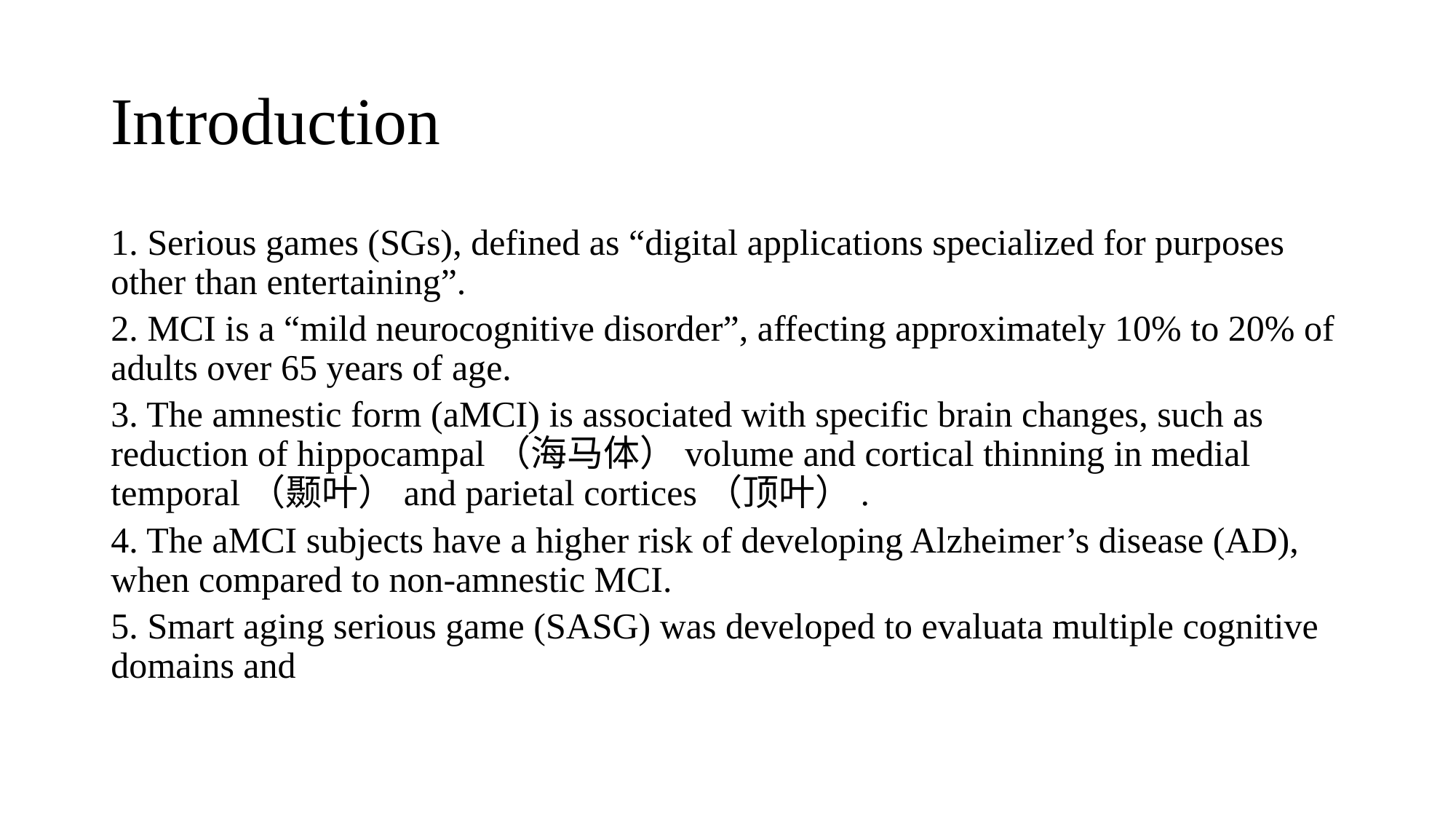

# Introduction
1. Serious games (SGs), defined as “digital applications specialized for purposes other than entertaining”.
2. MCI is a “mild neurocognitive disorder”, affecting approximately 10% to 20% of adults over 65 years of age.
3. The amnestic form (aMCI) is associated with specific brain changes, such as reduction of hippocampal（海马体）volume and cortical thinning in medial temporal（颞叶）and parietal cortices（顶叶）.
4. The aMCI subjects have a higher risk of developing Alzheimer’s disease (AD), when compared to non-amnestic MCI.
5. Smart aging serious game (SASG) was developed to evaluata multiple cognitive domains and